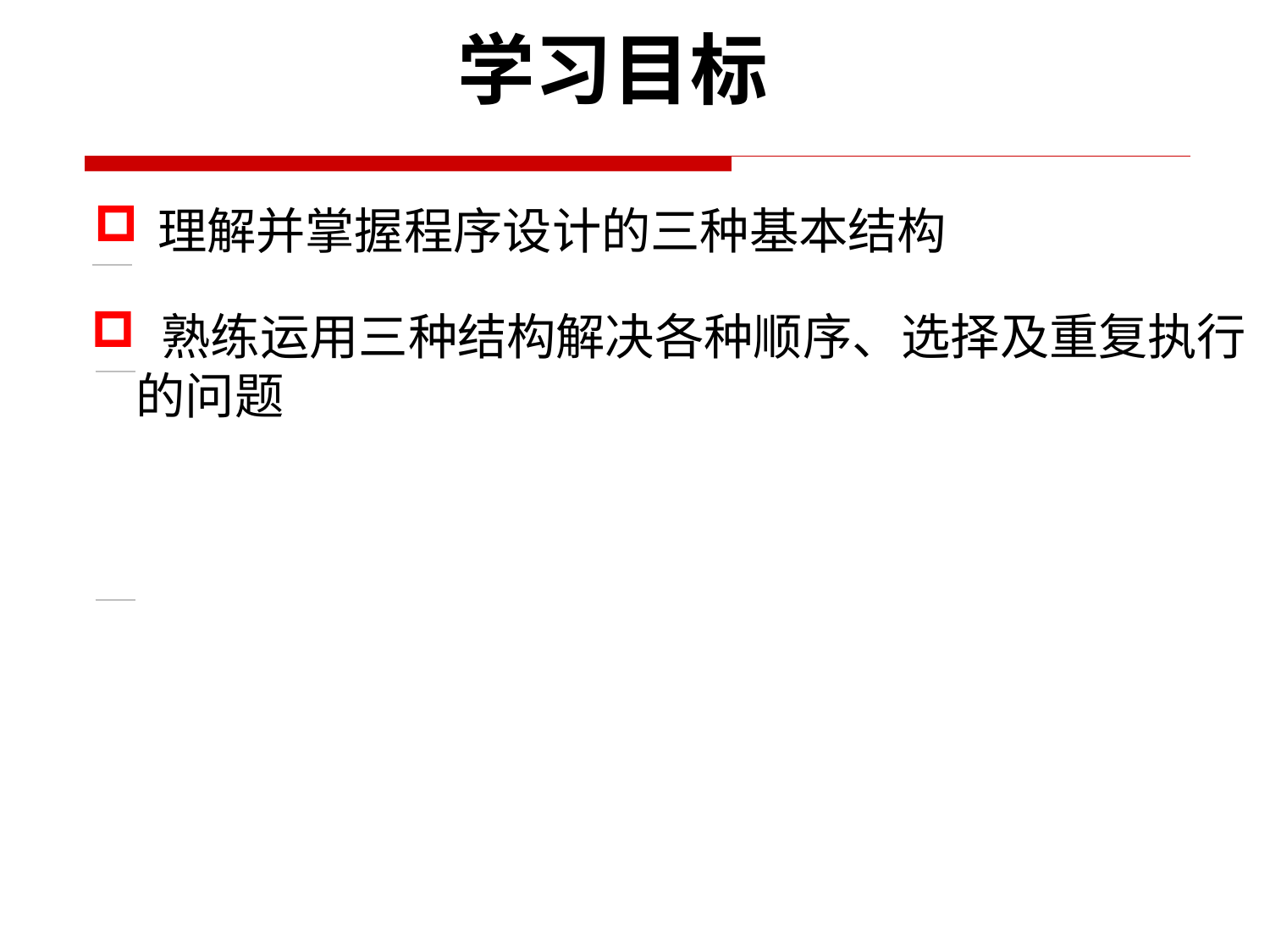

学习目标

理解并掌握程序设计的三种基本结构

 熟练运用三种结构解决各种顺序、选择及重复执行
   的问题